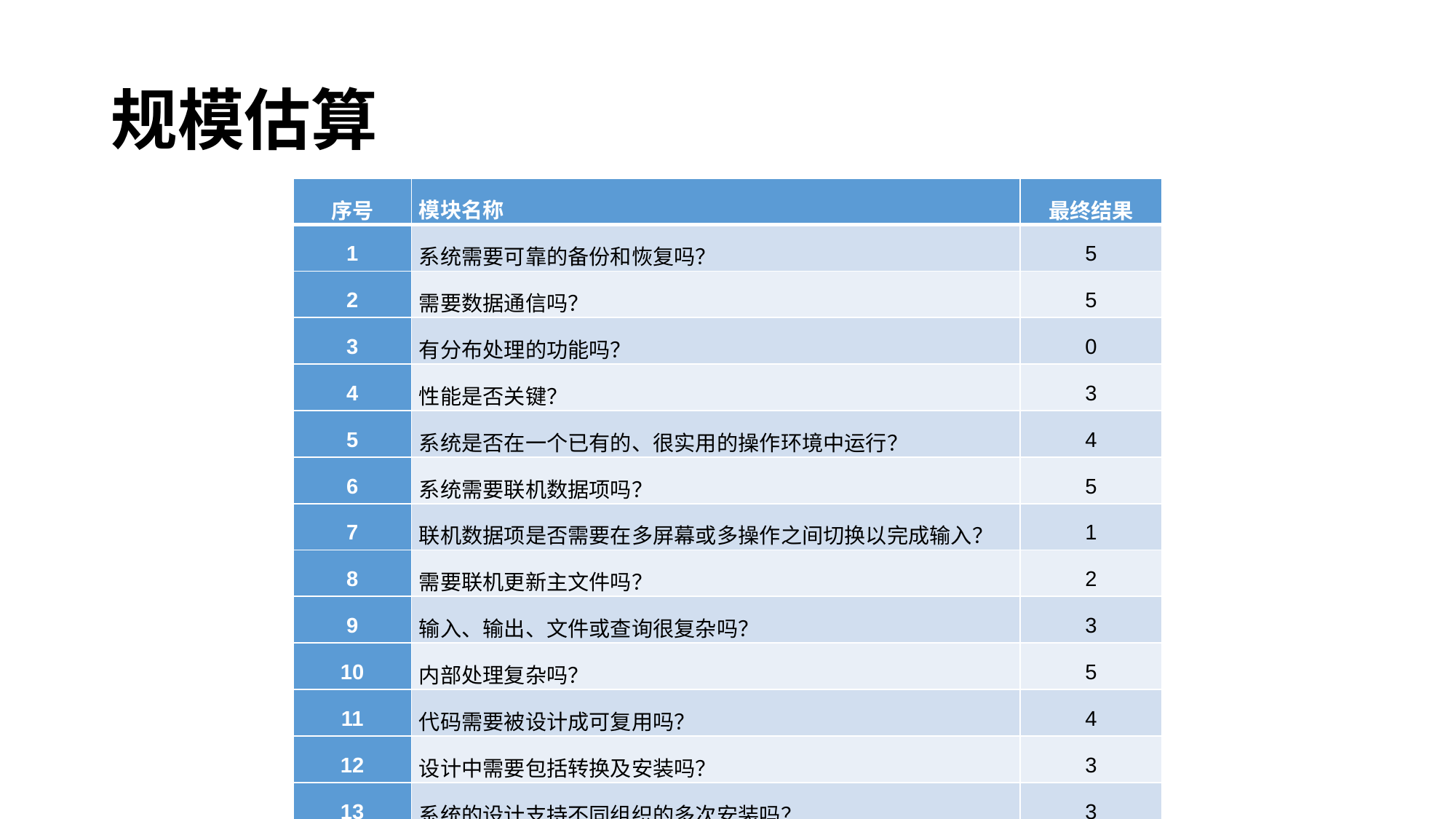

# 规模估算
| 序号 | 模块名称 | 最终结果 |
| --- | --- | --- |
| 1 | 系统需要可靠的备份和恢复吗？ | 5 |
| 2 | 需要数据通信吗？ | 5 |
| 3 | 有分布处理的功能吗？ | 0 |
| 4 | 性能是否关键？ | 3 |
| 5 | 系统是否在一个已有的、很实用的操作环境中运行？ | 4 |
| 6 | 系统需要联机数据项吗？ | 5 |
| 7 | 联机数据项是否需要在多屏幕或多操作之间切换以完成输入？ | 1 |
| 8 | 需要联机更新主文件吗？ | 2 |
| 9 | 输入、输出、文件或查询很复杂吗？ | 3 |
| 10 | 内部处理复杂吗？ | 5 |
| 11 | 代码需要被设计成可复用吗？ | 4 |
| 12 | 设计中需要包括转换及安装吗？ | 3 |
| 13 | 系统的设计支持不同组织的多次安装吗？ | 3 |
| 14 | 应用的设计方便用户修改和使用吗？ | 5 |
| 合计 |  | 48 |